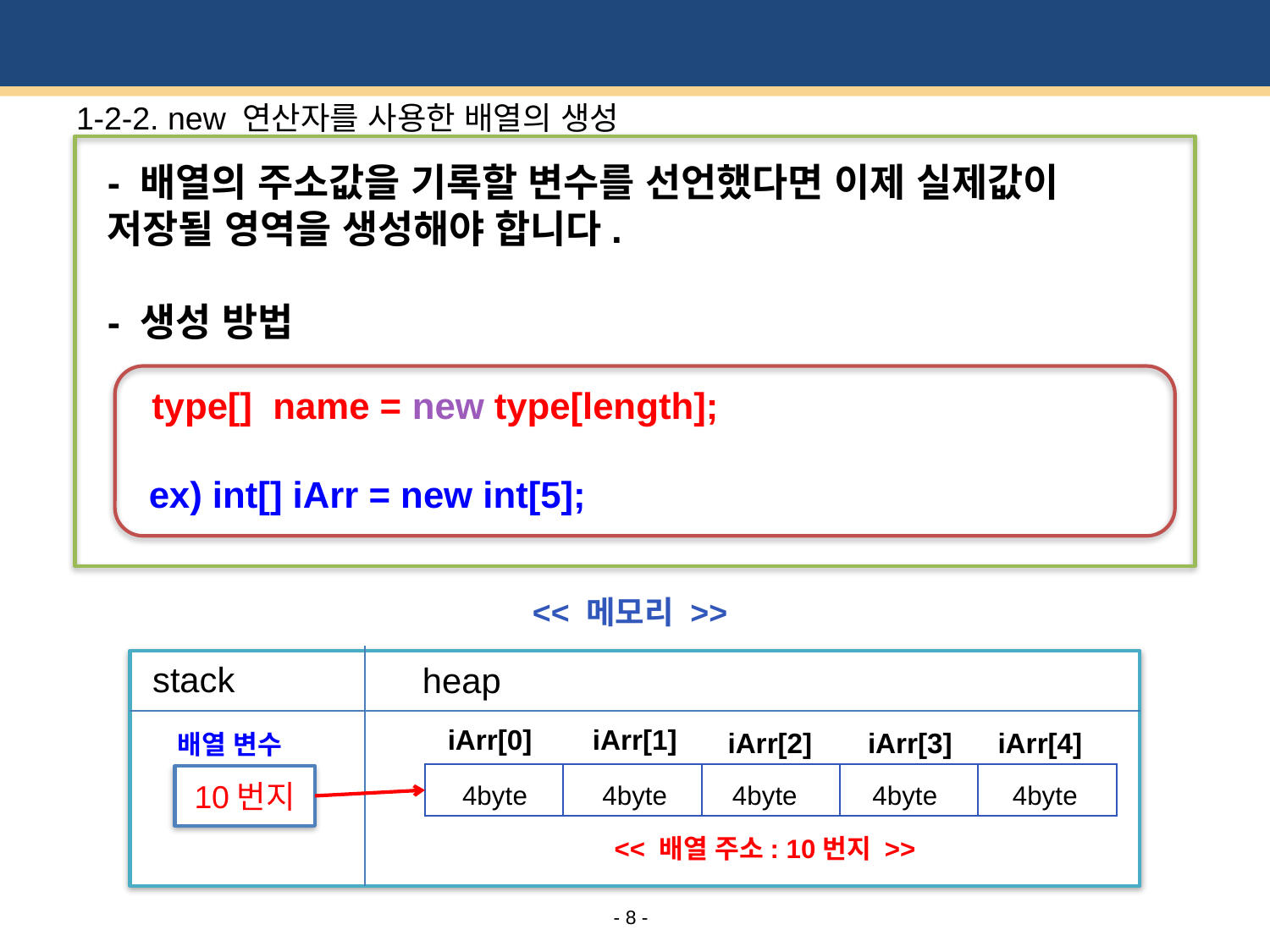

# 1-2-2. new 연산자를 사용한 배열의 생성

- 배열의 주소값을 기록할 변수를 선언했다면 이제 실제값이 저장될 영역을 생성해야 합니다.

- 생성 방법

     type[]  name = new type[length];

    ex) int[] iArr = new int[5];

<< 메모리 >>

stack
heap
iArr[0]
iArr[1]
iArr[2]
iArr[3]
iArr[4]
배열 변수
|  |  |  |  |  |
| --- | --- | --- | --- | --- |
10번지
4byte
4byte
4byte
4byte
4byte
<< 배열 주소: 10번지 >>